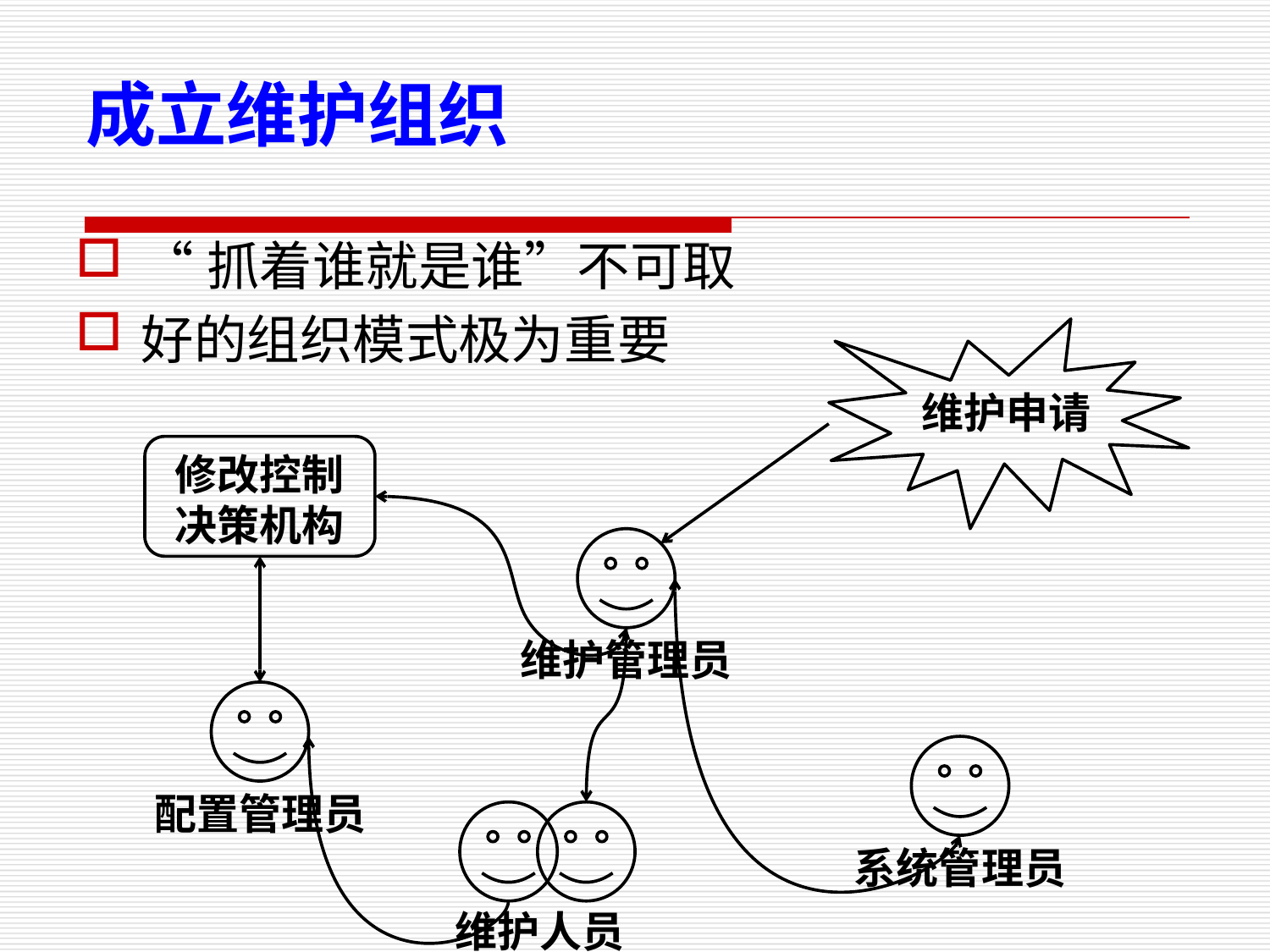

成立维护组织
“抓着谁就是谁”不可取
好的组织模式极为重要
维护申请
修改控制决策机构

维护管理员

配置管理员

系统管理员

维护人员